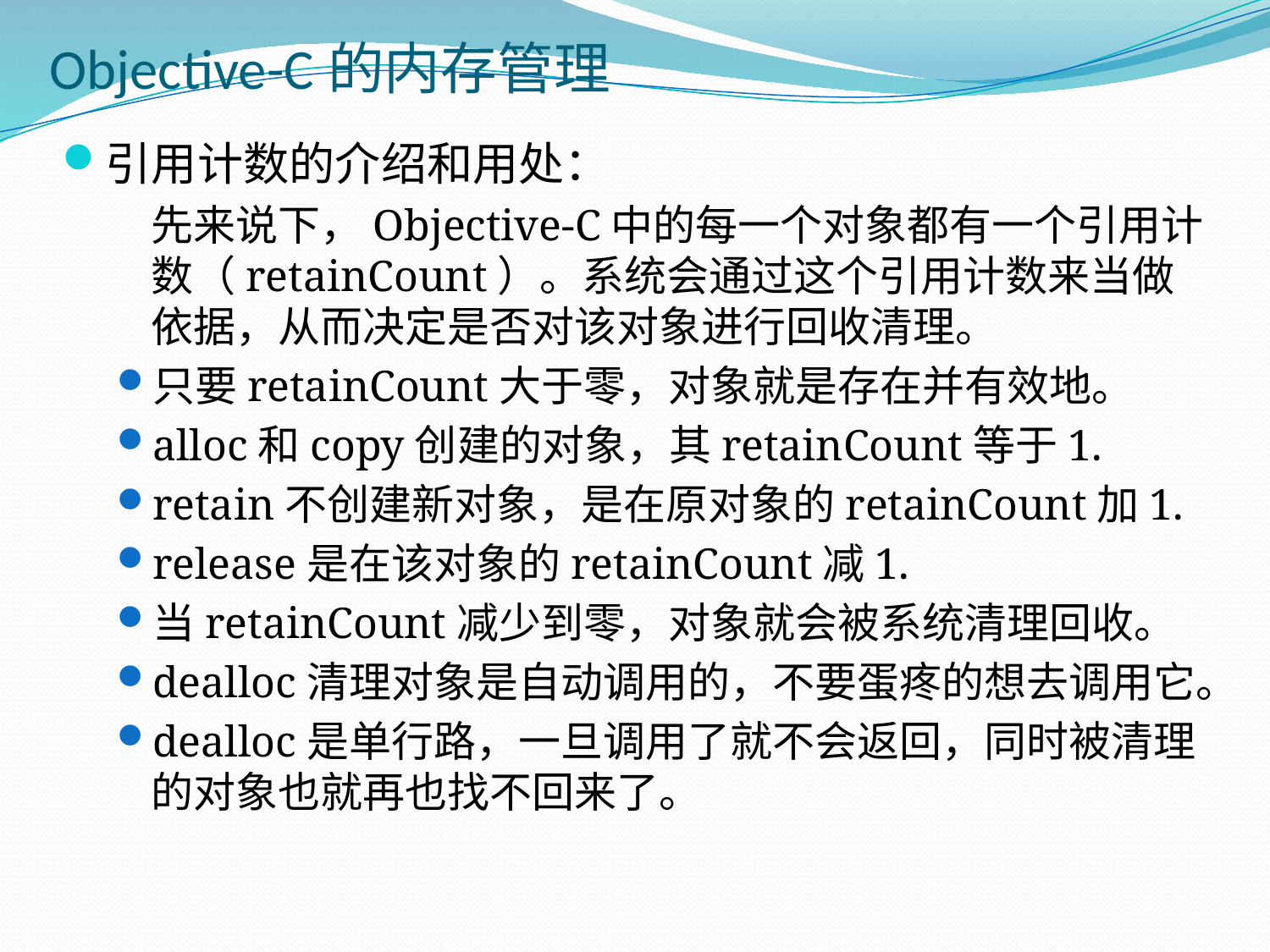

# Objective-C的内存管理
引用计数的介绍和用处：
	先来说下，Objective-C中的每一个对象都有一个引用计数（retainCount）。系统会通过这个引用计数来当做依据，从而决定是否对该对象进行回收清理。
只要retainCount大于零，对象就是存在并有效地。
alloc和copy创建的对象，其retainCount等于1.
retain不创建新对象，是在原对象的retainCount加1.
release是在该对象的retainCount减1.
当retainCount减少到零，对象就会被系统清理回收。
dealloc清理对象是自动调用的，不要蛋疼的想去调用它。
dealloc是单行路，一旦调用了就不会返回，同时被清理的对象也就再也找不回来了。